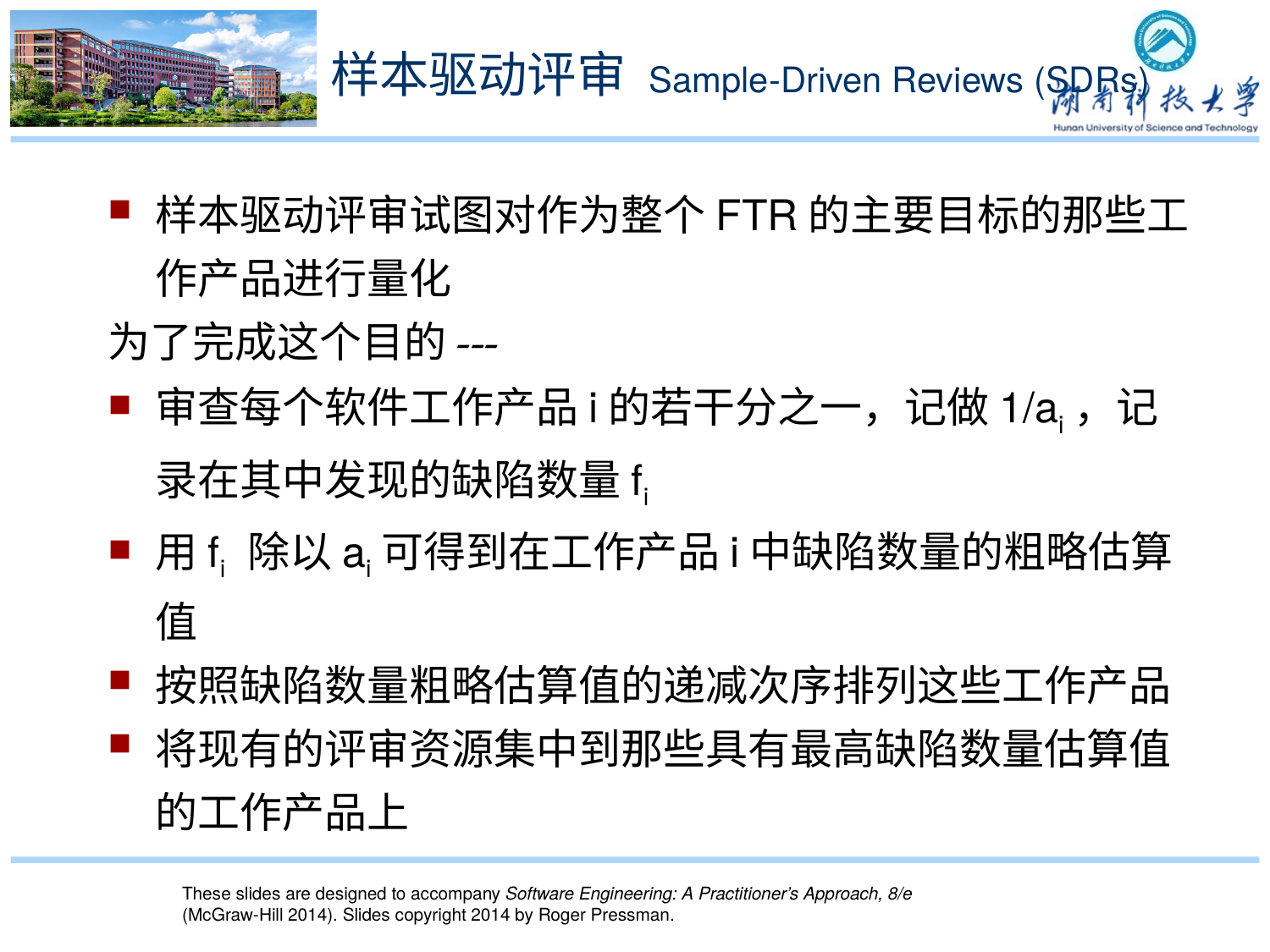

These slides are designed to accompany Software Engineering: A Practitioner’s Approach, 8/e (McGraw-Hill 2014). Slides copyright 2014 by Roger Pressman.
# 样本驱动评审 Sample-Driven Reviews (SDRs)
样本驱动评审试图对作为整个FTR的主要目标的那些工作产品进行量化
为了完成这个目的---
审查每个软件工作产品i的若干分之一，记做1/ai，记录在其中发现的缺陷数量fi
用fi 除以ai可得到在工作产品i中缺陷数量的粗略估算值
按照缺陷数量粗略估算值的递减次序排列这些工作产品
将现有的评审资源集中到那些具有最高缺陷数量估算值的工作产品上
21